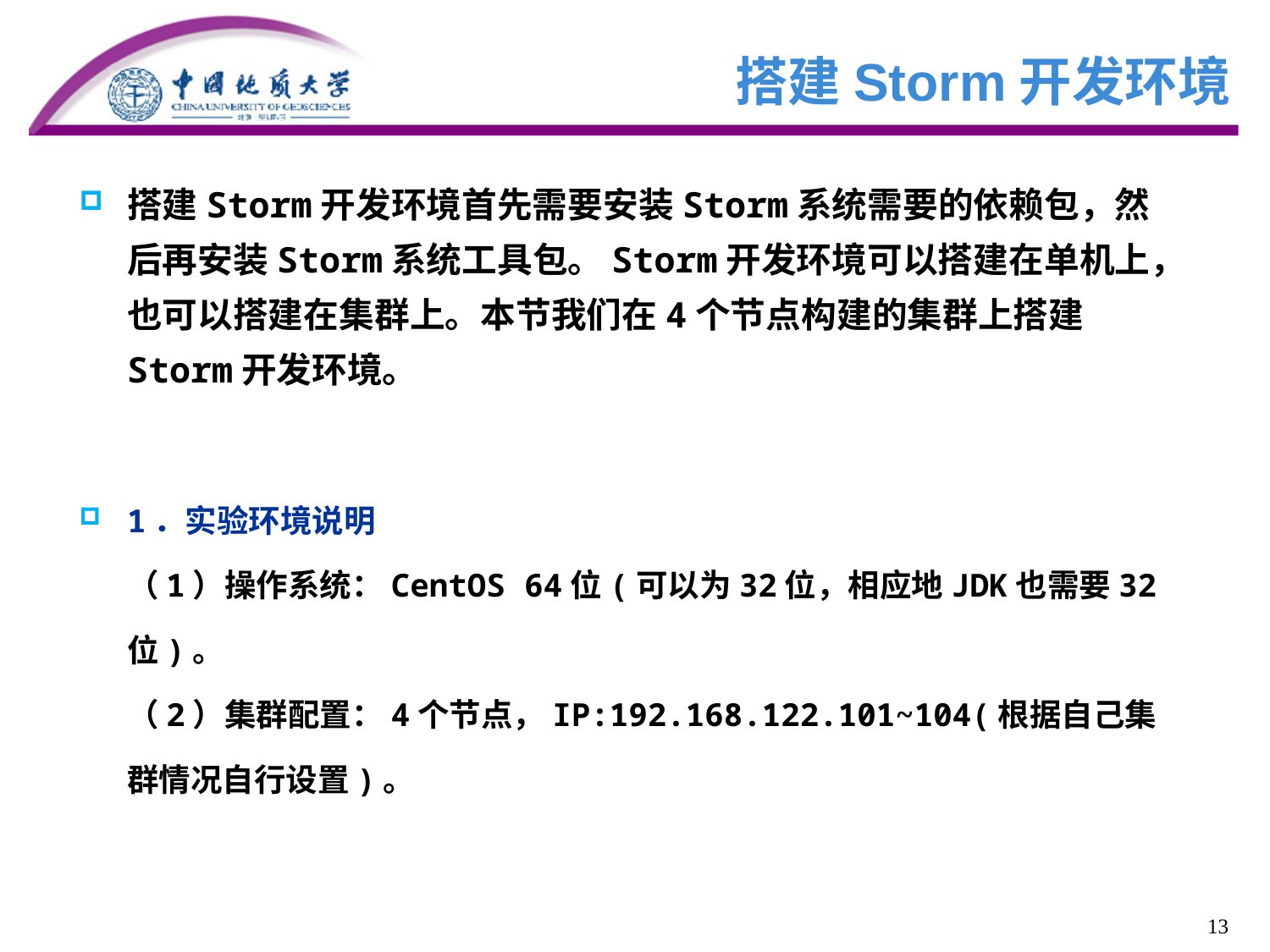

# 搭建Storm开发环境
搭建Storm开发环境首先需要安装Storm系统需要的依赖包，然后再安装Storm系统工具包。Storm开发环境可以搭建在单机上，也可以搭建在集群上。本节我们在4个节点构建的集群上搭建Storm开发环境。
1．实验环境说明
（1）操作系统：CentOS 64位(可以为32位，相应地JDK也需要32位)。
（2）集群配置：4个节点，IP:192.168.122.101~104(根据自己集群情况自行设置)。